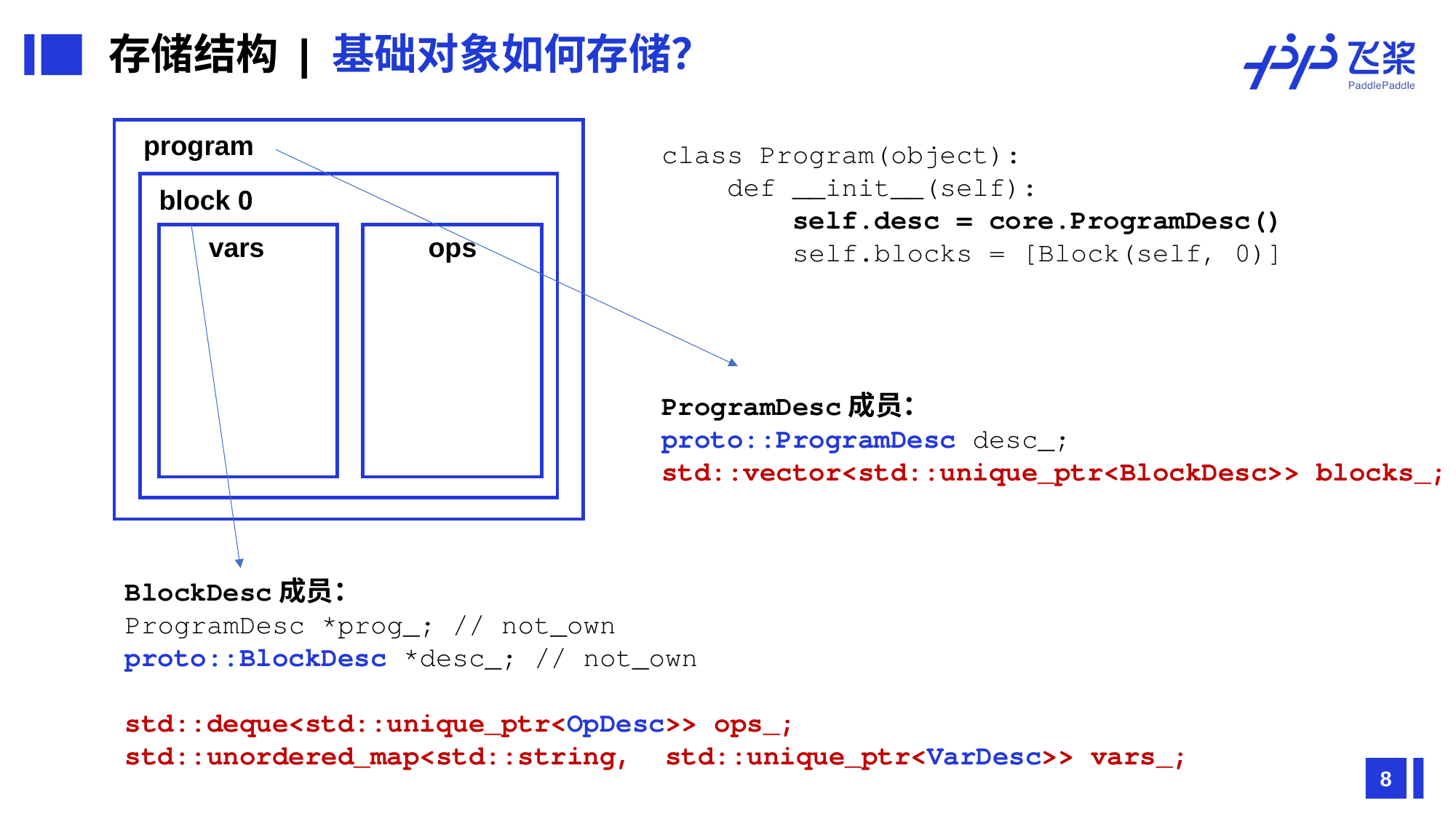

存储结构 | 基础对象如何存储？

program

block 0

vars

ops
class Program(object):
    def __init__(self):
        self.desc = core.ProgramDesc()
        self.blocks = [Block(self, 0)]
ProgramDesc成员：
proto::ProgramDesc desc_; std::vector<std::unique_ptr<BlockDesc>> blocks_;
BlockDesc成员：
ProgramDesc *prog_; // not_own
proto::BlockDesc *desc_; // not_own
std::deque<std::unique_ptr<OpDesc>> ops_;
std::unordered_map<std::string,  std::unique_ptr<VarDesc>> vars_;
8